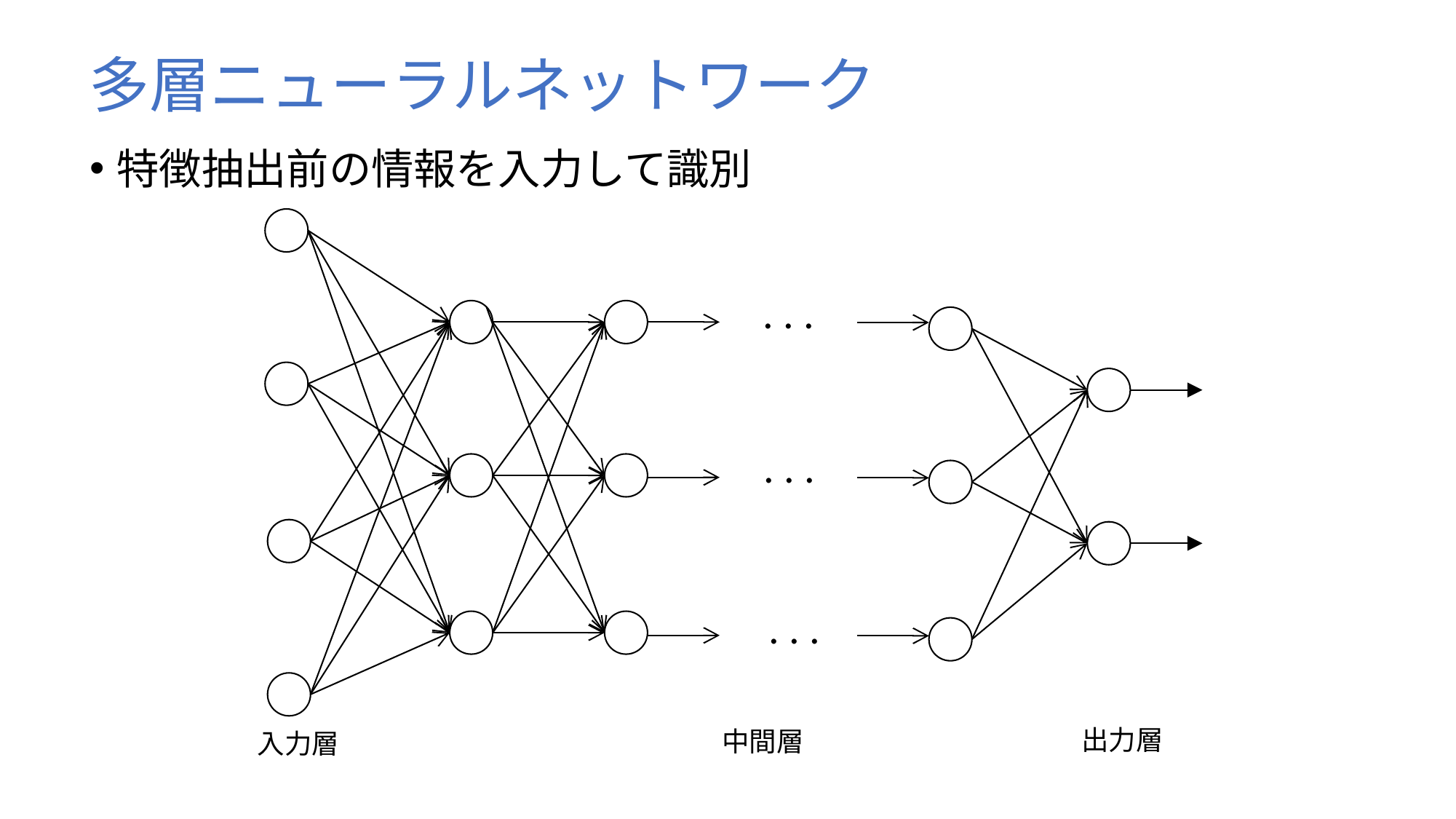

# 多層ニューラルネットワーク
特徴抽出前の情報を入力して識別

. . .

. . .

. . .

出力層
中間層
入力層